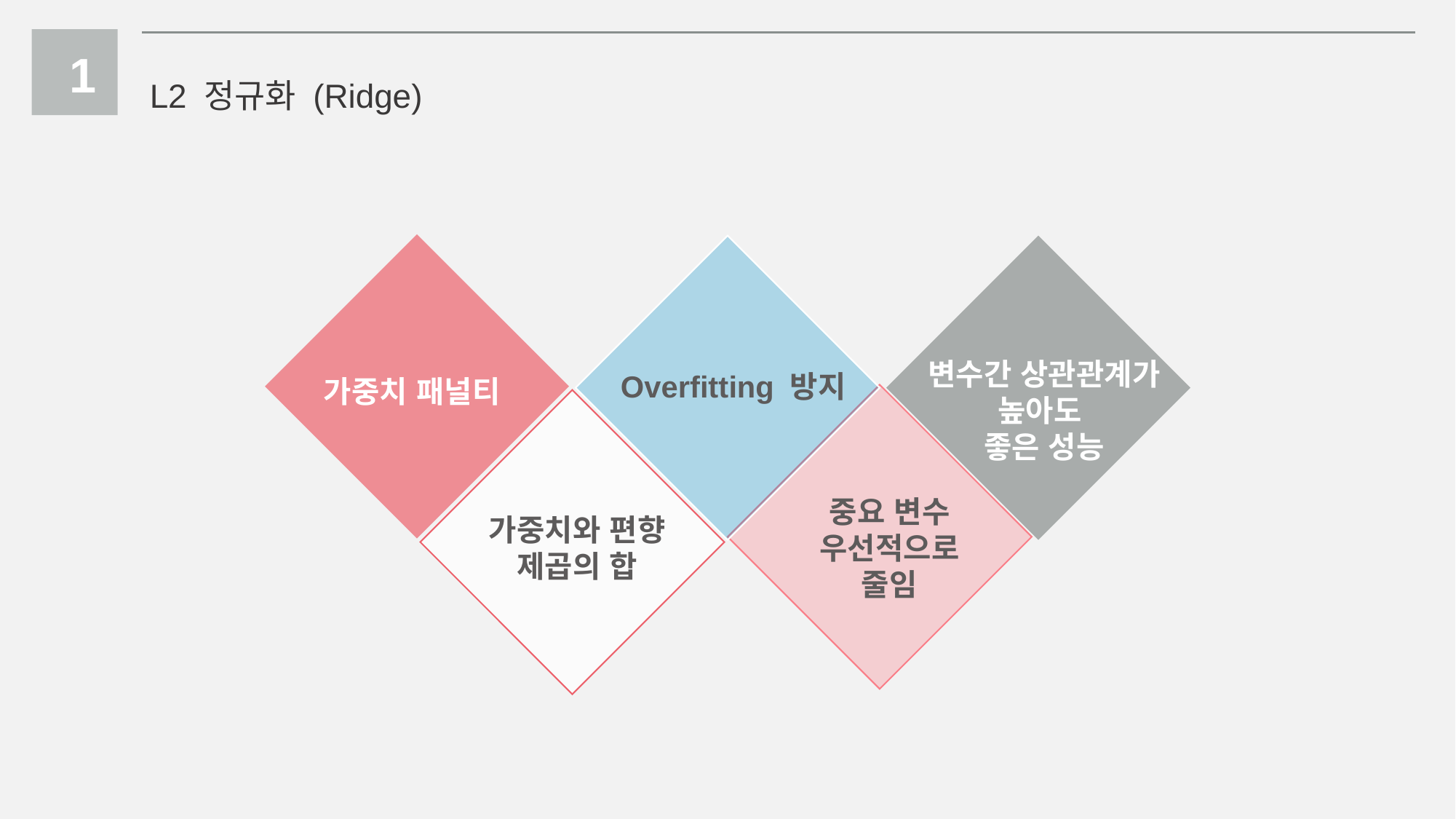

1

L2 정규화 (Ridge)

변수간 상관관계가
높아도
좋은 성능
Overfitting 방지
가중치 패널티

중요 변수
우선적으로
줄임
가중치와 편향
제곱의 합

Copyrightⓒ. Saebyeol Yu. All Rights Reserved.